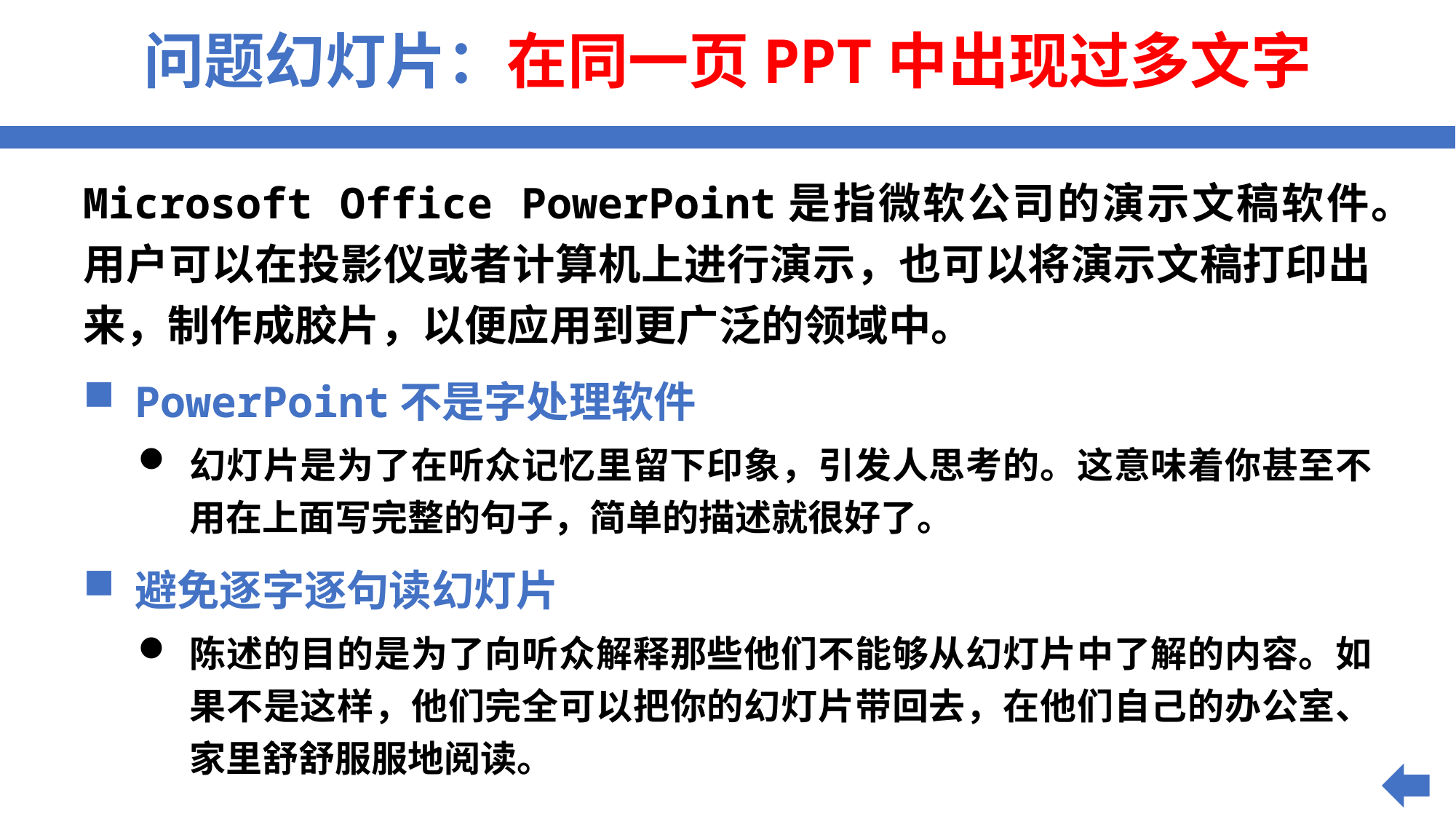

# 问题幻灯片：在同一页PPT中出现过多文字

Microsoft Office PowerPoint是指微软公司的演示文稿软件。用户可以在投影仪或者计算机上进行演示，也可以将演示文稿打印出来，制作成胶片，以便应用到更广泛的领域中。
PowerPoint不是字处理软件
幻灯片是为了在听众记忆里留下印象，引发人思考的。这意味着你甚至不用在上面写完整的句子，简单的描述就很好了。
避免逐字逐句读幻灯片
陈述的目的是为了向听众解释那些他们不能够从幻灯片中了解的内容。如果不是这样，他们完全可以把你的幻灯片带回去，在他们自己的办公室、家里舒舒服服地阅读。